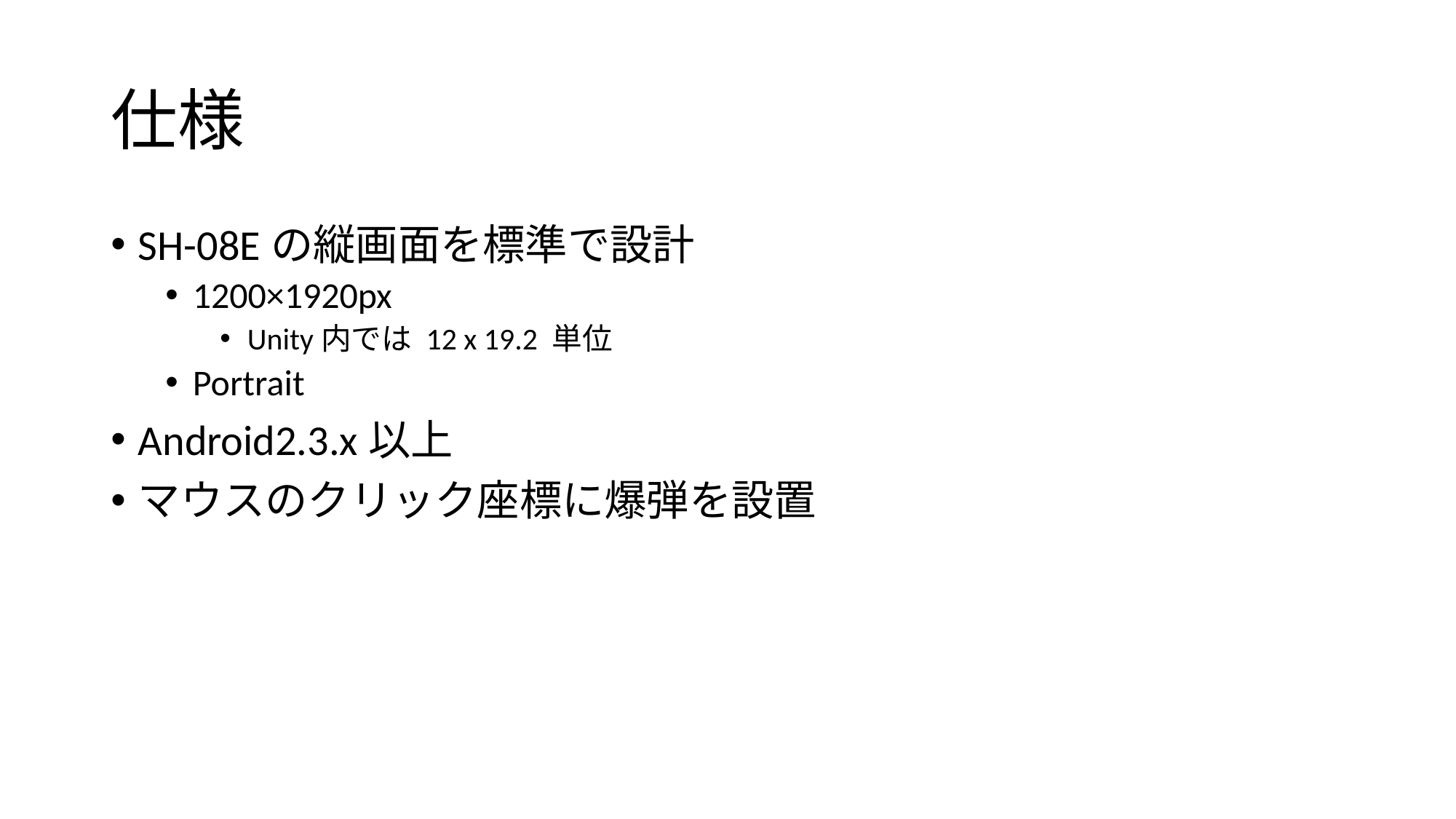

# 仕様
SH-08Eの縦画面を標準で設計
1200×1920px
Unity内では 12 x 19.2 単位
Portrait
Android2.3.x以上
マウスのクリック座標に爆弾を設置